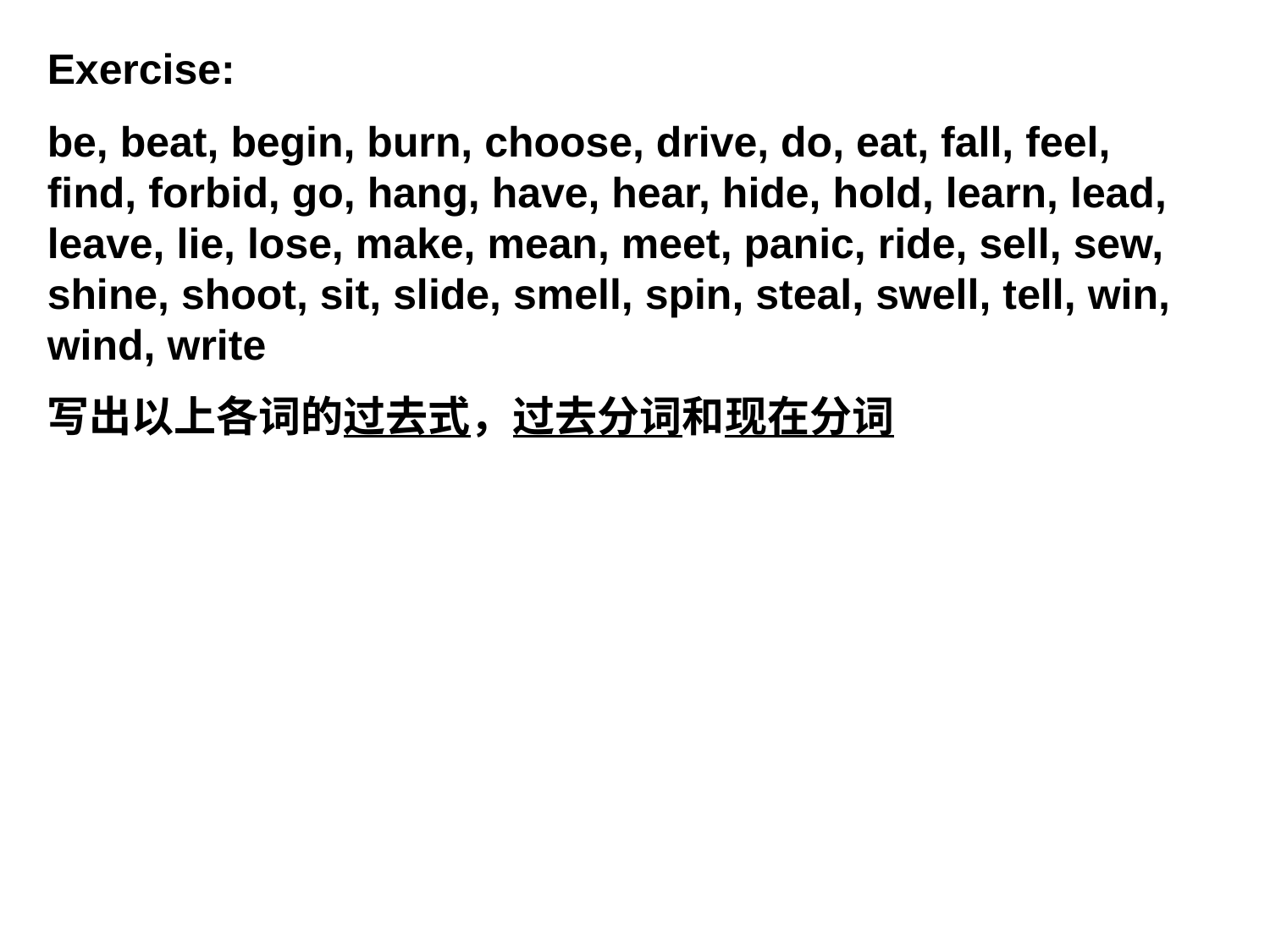

Exercise:
be, beat, begin, burn, choose, drive, do, eat, fall, feel, find, forbid, go, hang, have, hear, hide, hold, learn, lead, leave, lie, lose, make, mean, meet, panic, ride, sell, sew, shine, shoot, sit, slide, smell, spin, steal, swell, tell, win, wind, write
写出以上各词的过去式，过去分词和现在分词